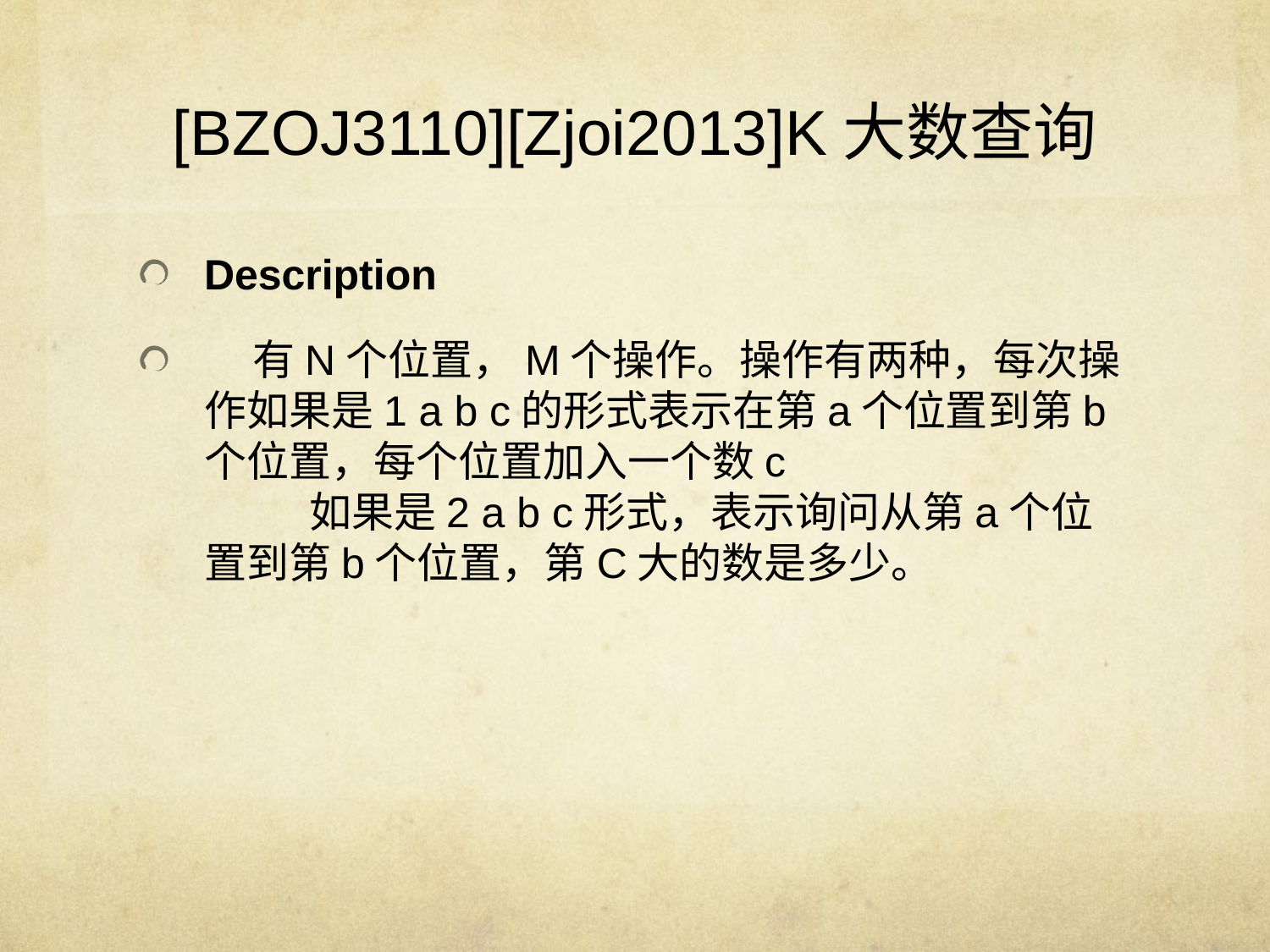

# [BZOJ3110][Zjoi2013]K大数查询
Description
    有N个位置，M个操作。操作有两种，每次操作如果是1 a b c的形式表示在第a个位置到第b个位置，每个位置加入一个数c
        如果是2 a b c形式，表示询问从第a个位置到第b个位置，第C大的数是多少。